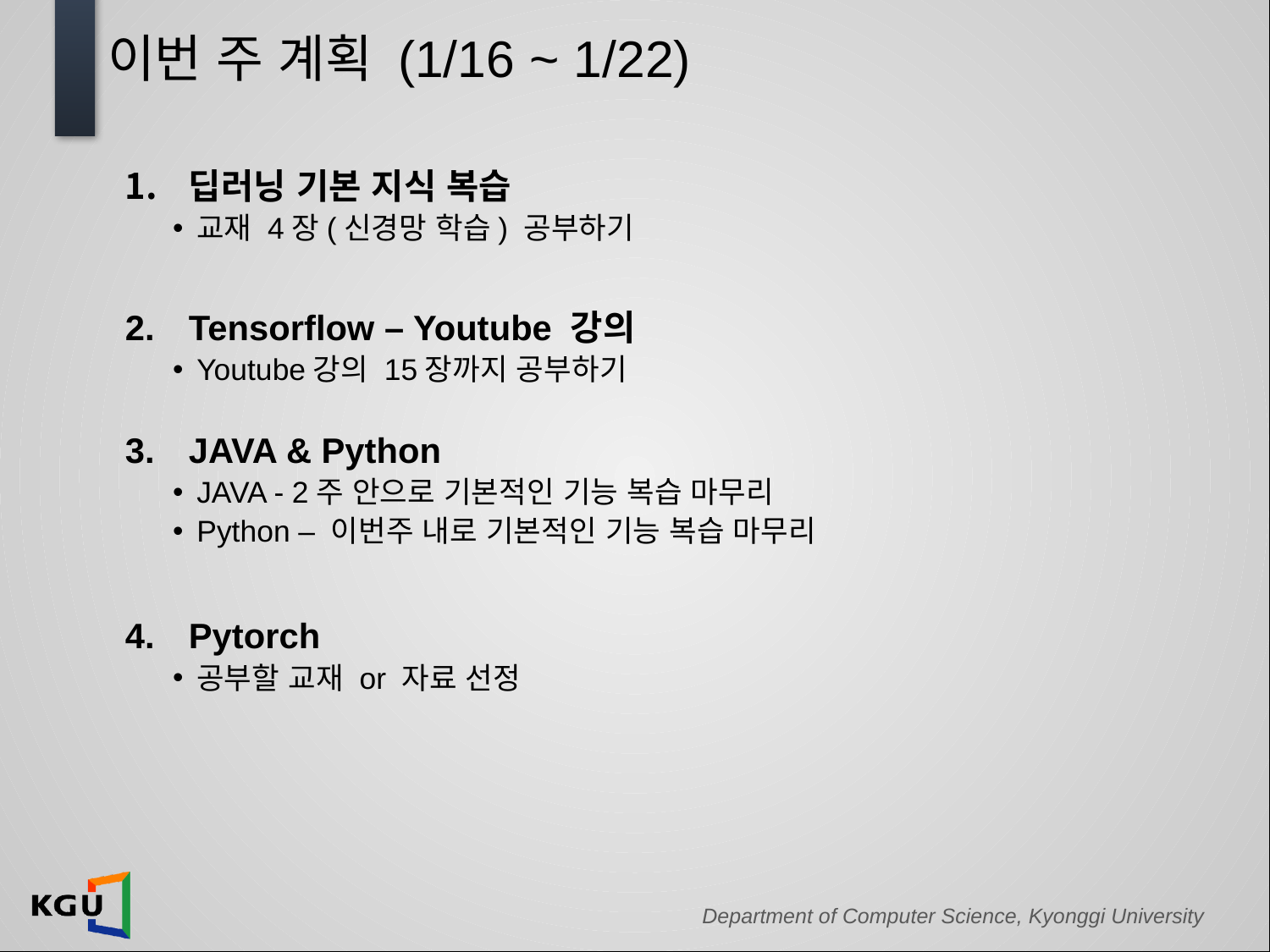

# 이번 주 계획 (1/16 ~ 1/22)
딥러닝 기본 지식 복습
교재 4장(신경망 학습) 공부하기

Tensorflow – Youtube 강의
Youtube강의 15장까지 공부하기

JAVA & Python
JAVA - 2주 안으로 기본적인 기능 복습 마무리
Python – 이번주 내로 기본적인 기능 복습 마무리

Pytorch
공부할 교재 or 자료 선정